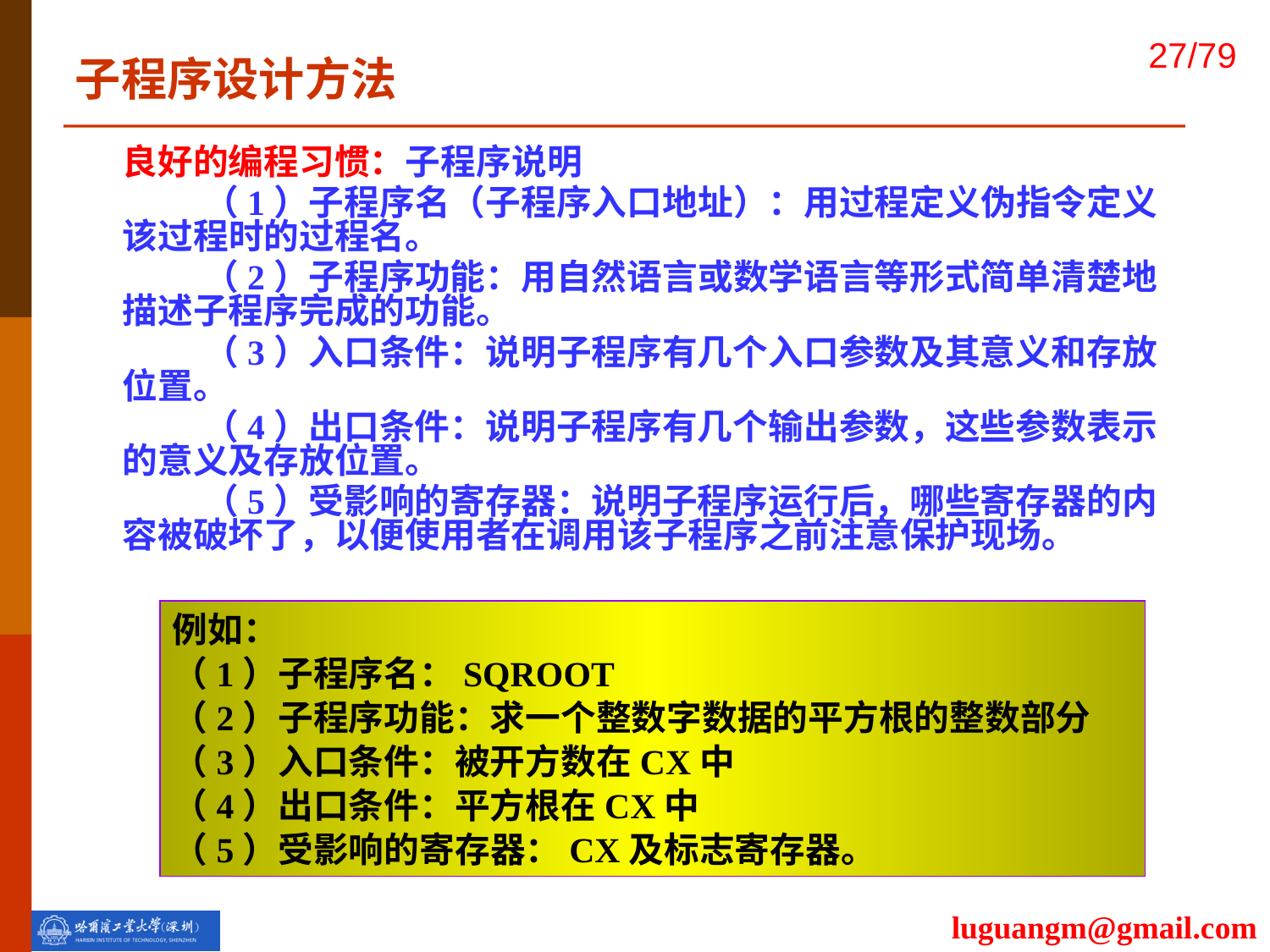

子程序设计方法
良好的编程习惯：子程序说明
         （1）子程序名（子程序入口地址）：用过程定义伪指令定义该过程时的过程名。
         （2）子程序功能：用自然语言或数学语言等形式简单清楚地描述子程序完成的功能。
         （3）入口条件：说明子程序有几个入口参数及其意义和存放位置。
         （4）出口条件：说明子程序有几个输出参数，这些参数表示的意义及存放位置。
         （5）受影响的寄存器：说明子程序运行后，哪些寄存器的内容被破坏了，以便使用者在调用该子程序之前注意保护现场。
例如：
（1）子程序名：SQROOT
（2）子程序功能：求一个整数字数据的平方根的整数部分
（3）入口条件：被开方数在CX中
（4）出口条件：平方根在CX中
（5）受影响的寄存器：CX及标志寄存器。